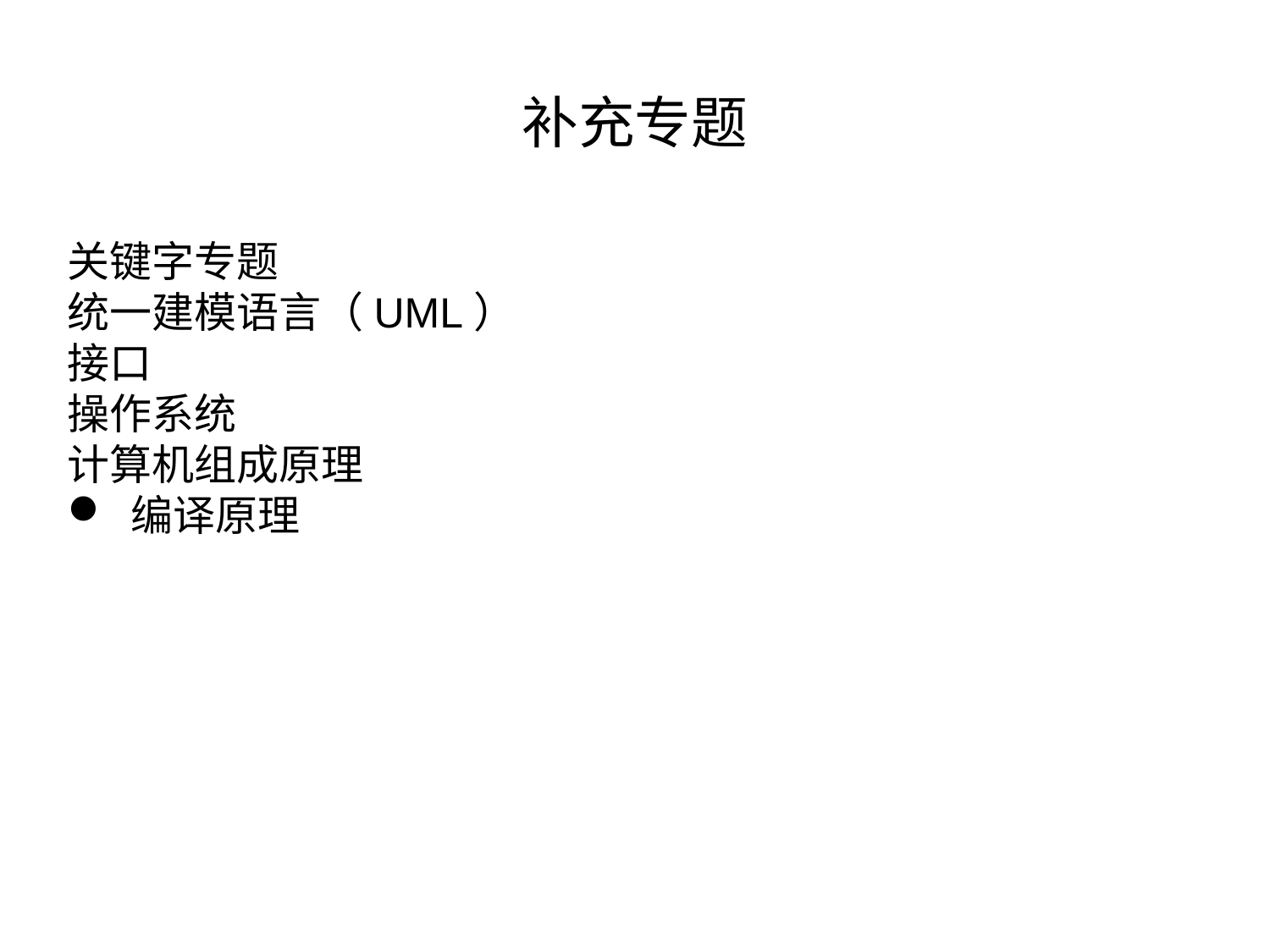

补充专题
关键字专题
统一建模语言（UML）
接口
操作系统
计算机组成原理
编译原理